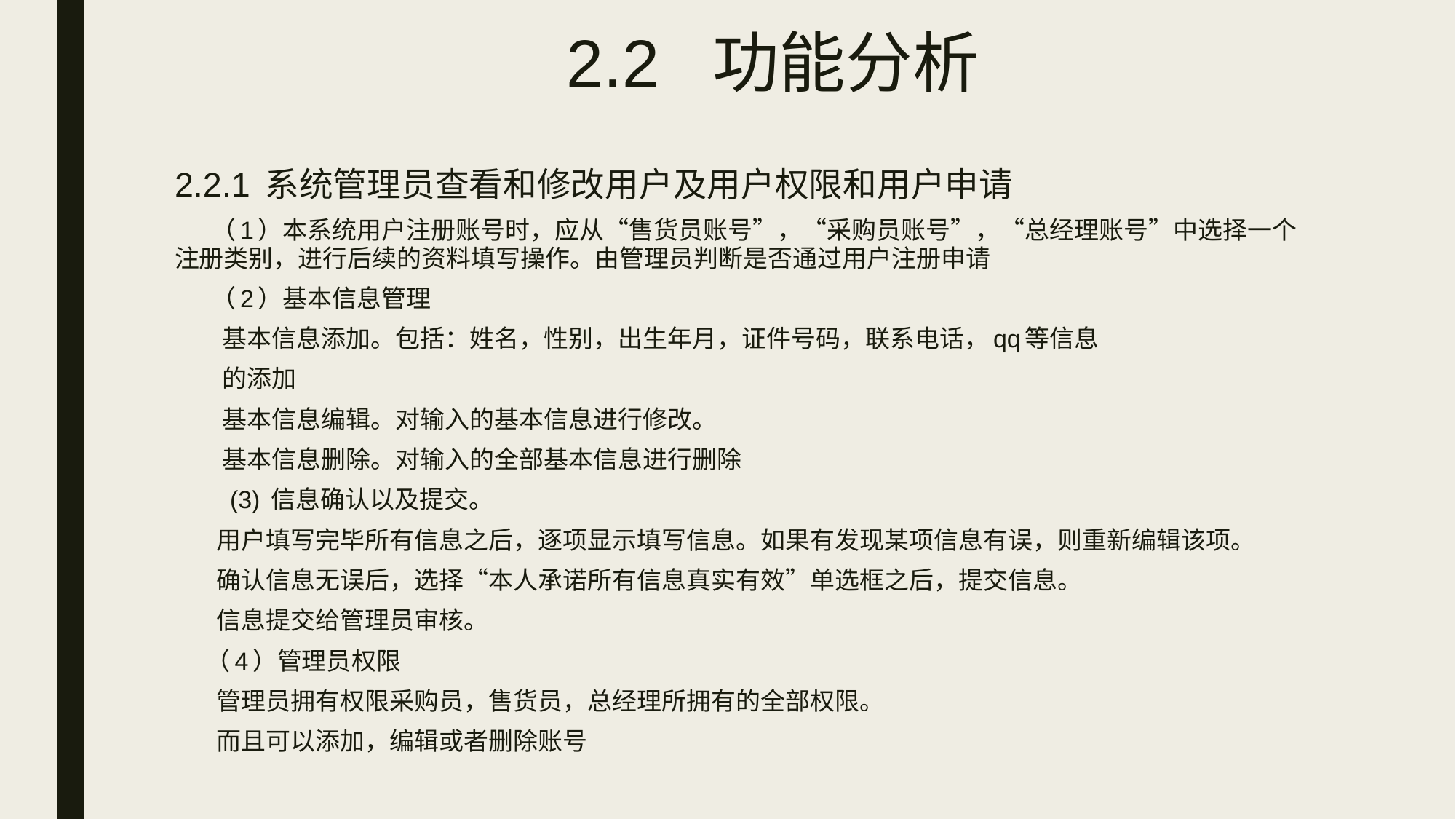

# 2.2  功能分析
2.2.1 系统管理员查看和修改用户及用户权限和用户申请
      （1）本系统用户注册账号时，应从“售货员账号”，“采购员账号”，“总经理账号”中选择一个注册类别，进行后续的资料填写操作。由管理员判断是否通过用户注册申请
      （2）基本信息管理
        基本信息添加。包括：姓名，性别，出生年月，证件号码，联系电话，qq等信息
        的添加
        基本信息编辑。对输入的基本信息进行修改。
        基本信息删除。对输入的全部基本信息进行删除
        (3) 信息确认以及提交。
       用户填写完毕所有信息之后，逐项显示填写信息。如果有发现某项信息有误，则重新编辑该项。
       确认信息无误后，选择“本人承诺所有信息真实有效”单选框之后，提交信息。
       信息提交给管理员审核。
     （4）管理员权限
       管理员拥有权限采购员，售货员，总经理所拥有的全部权限。
       而且可以添加，编辑或者删除账号